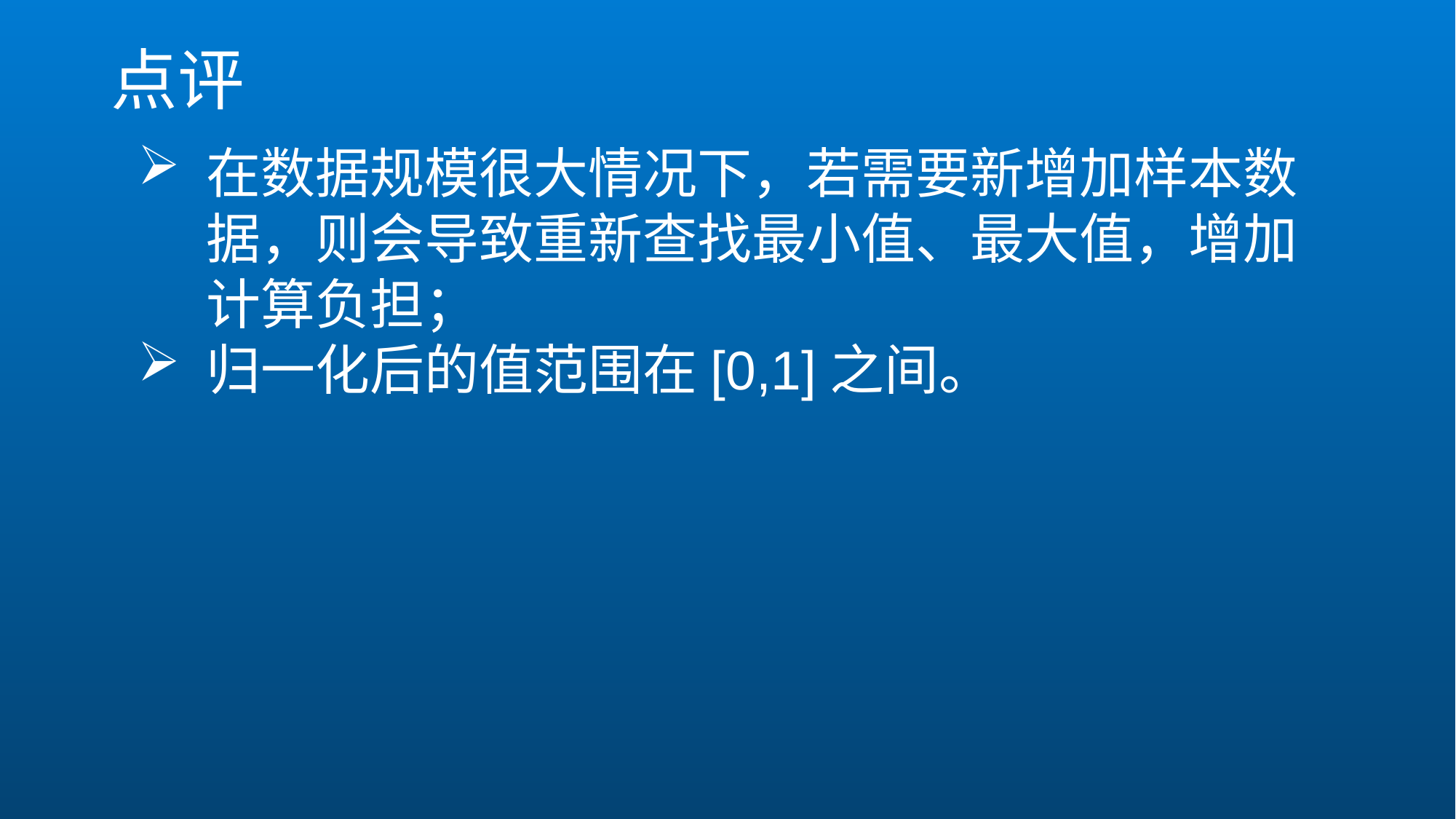

# 点评
在数据规模很大情况下，若需要新增加样本数据，则会导致重新查找最小值、最大值，增加计算负担；
归一化后的值范围在[0,1]之间。